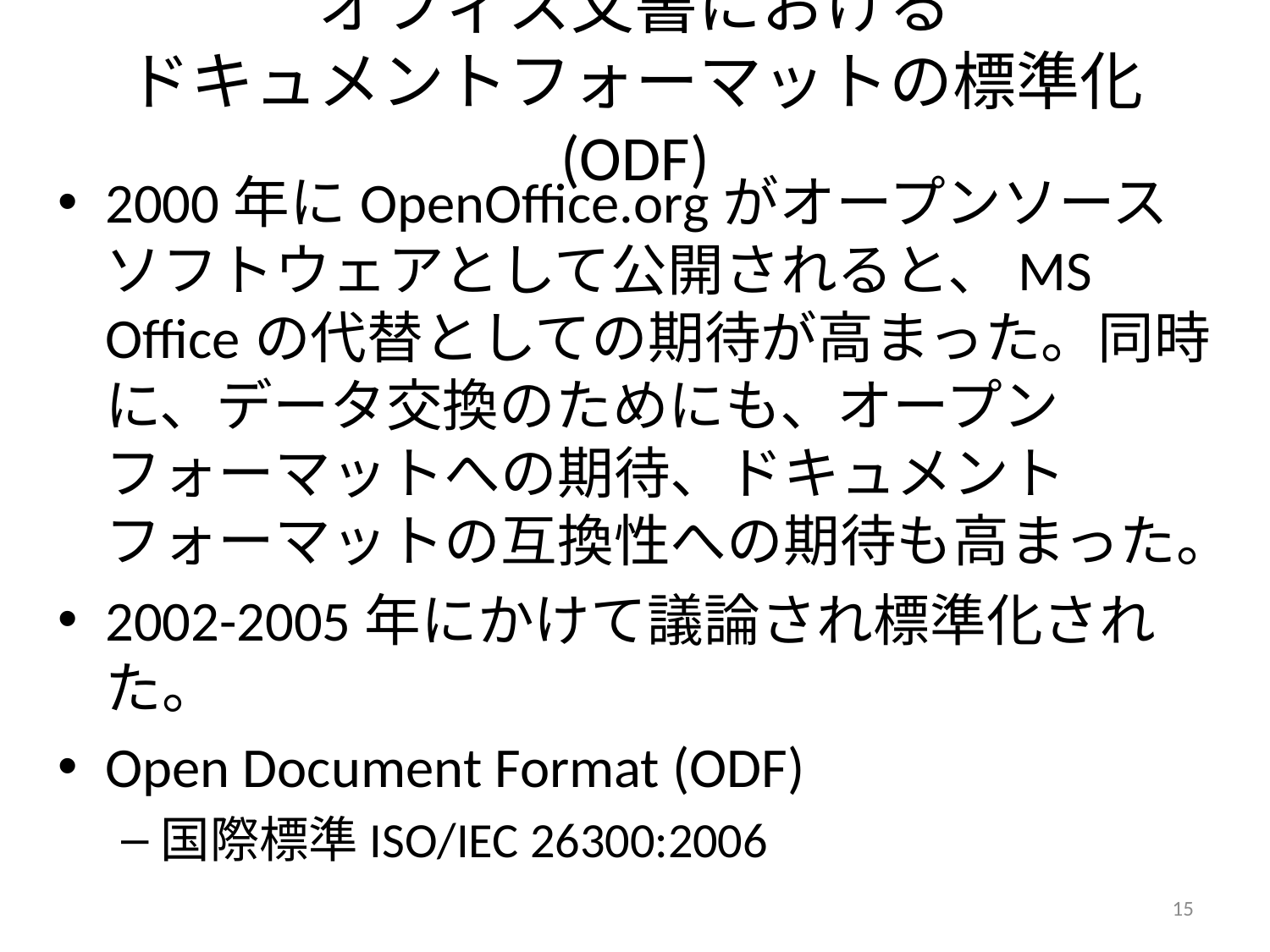

# オフィス文書における ドキュメントフォーマットの標準化 (ODF)
2000年にOpenOffice.orgがオープンソースソフトウェアとして公開されると、MS Officeの代替としての期待が高まった。同時に、データ交換のためにも、オープンフォーマットへの期待、ドキュメントフォーマットの互換性への期待も高まった。
2002-2005年にかけて議論され標準化された。
Open Document Format (ODF)
国際標準ISO/IEC 26300:2006
15